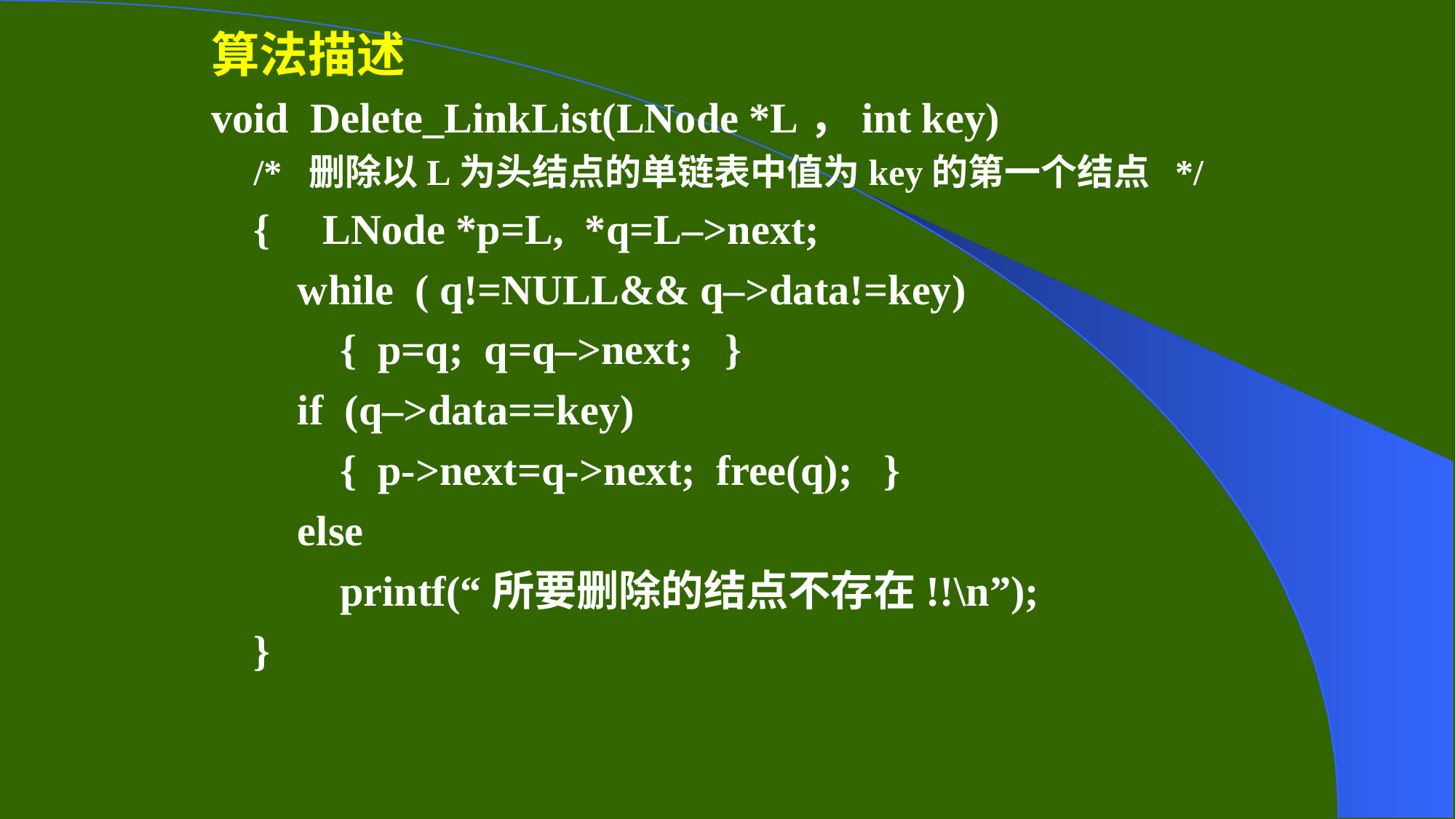

算法描述
void  Delete_LinkList(LNode *L，int key)
/*  删除以L为头结点的单链表中值为key的第一个结点  */
{     LNode *p=L,  *q=L–>next;
while  ( q!=NULL&& q–>data!=key)
{  p=q;  q=q–>next;   }
if  (q–>data==key)
{  p->next=q->next;  free(q);   }
else
printf(“所要删除的结点不存在!!\n”);
}